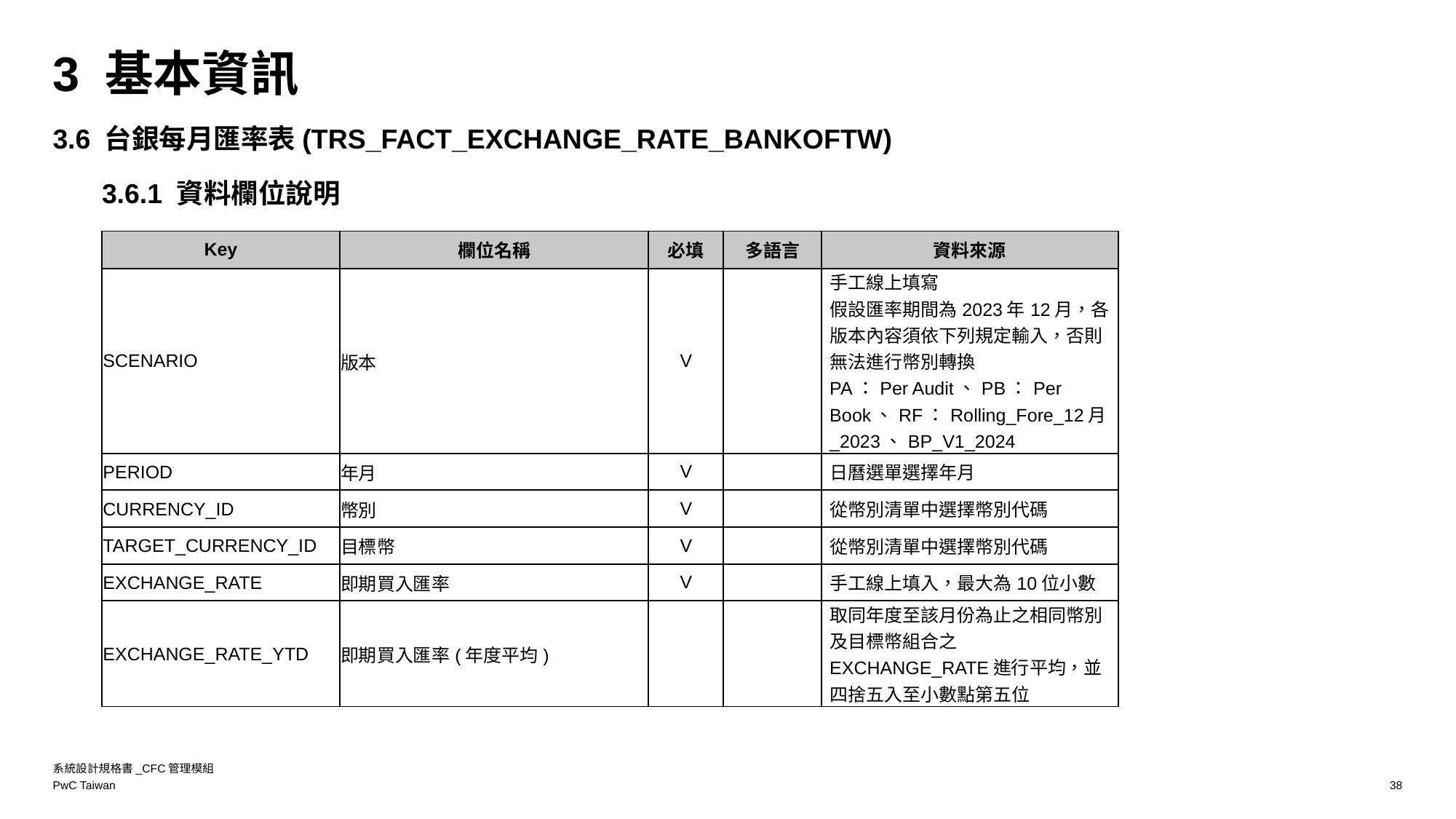

# 3 基本資訊
3.6 台銀每月匯率表(TRS_FACT_EXCHANGE_RATE_BANKOFTW)
3.6.1 資料欄位說明
| Key | 欄位名稱 | 必填 | 多語言 | 資料來源 |
| --- | --- | --- | --- | --- |
| SCENARIO | 版本 | V |  | 手工線上填寫 假設匯率期間為2023年12月，各版本內容須依下列規定輸入，否則無法進行幣別轉換 PA：Per Audit、PB：Per Book、RF：Rolling\_Fore\_12月\_2023、BP\_V1\_2024 |
| PERIOD | 年月 | V |  | 日曆選單選擇年月 |
| CURRENCY\_ID | 幣別 | V |  | 從幣別清單中選擇幣別代碼 |
| TARGET\_CURRENCY\_ID | 目標幣 | V |  | 從幣別清單中選擇幣別代碼 |
| EXCHANGE\_RATE | 即期買入匯率 | V |  | 手工線上填入，最大為10位小數 |
| EXCHANGE\_RATE\_YTD | 即期買入匯率(年度平均) |  |  | 取同年度至該月份為止之相同幣別及目標幣組合之EXCHANGE\_RATE進行平均，並四捨五入至小數點第五位 |
系統設計規格書_CFC管理模組
38